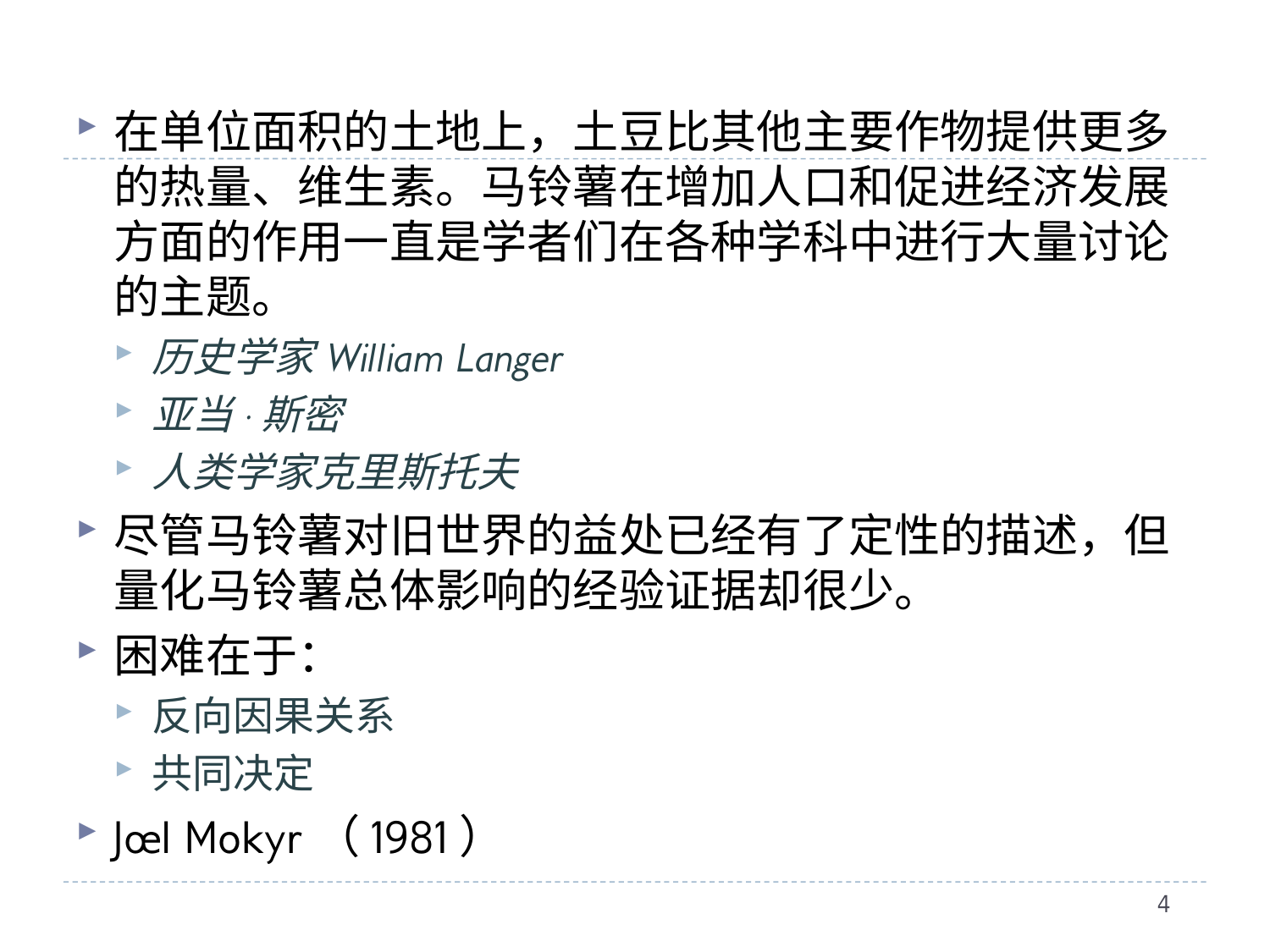

在单位面积的土地上，土豆比其他主要作物提供更多的热量、维生素。马铃薯在增加人口和促进经济发展方面的作用一直是学者们在各种学科中进行大量讨论的主题。
历史学家William Langer
亚当·斯密
人类学家克里斯托夫
尽管马铃薯对旧世界的益处已经有了定性的描述，但量化马铃薯总体影响的经验证据却很少。
困难在于：
反向因果关系
共同决定
Joel Mokyr（1981）
4